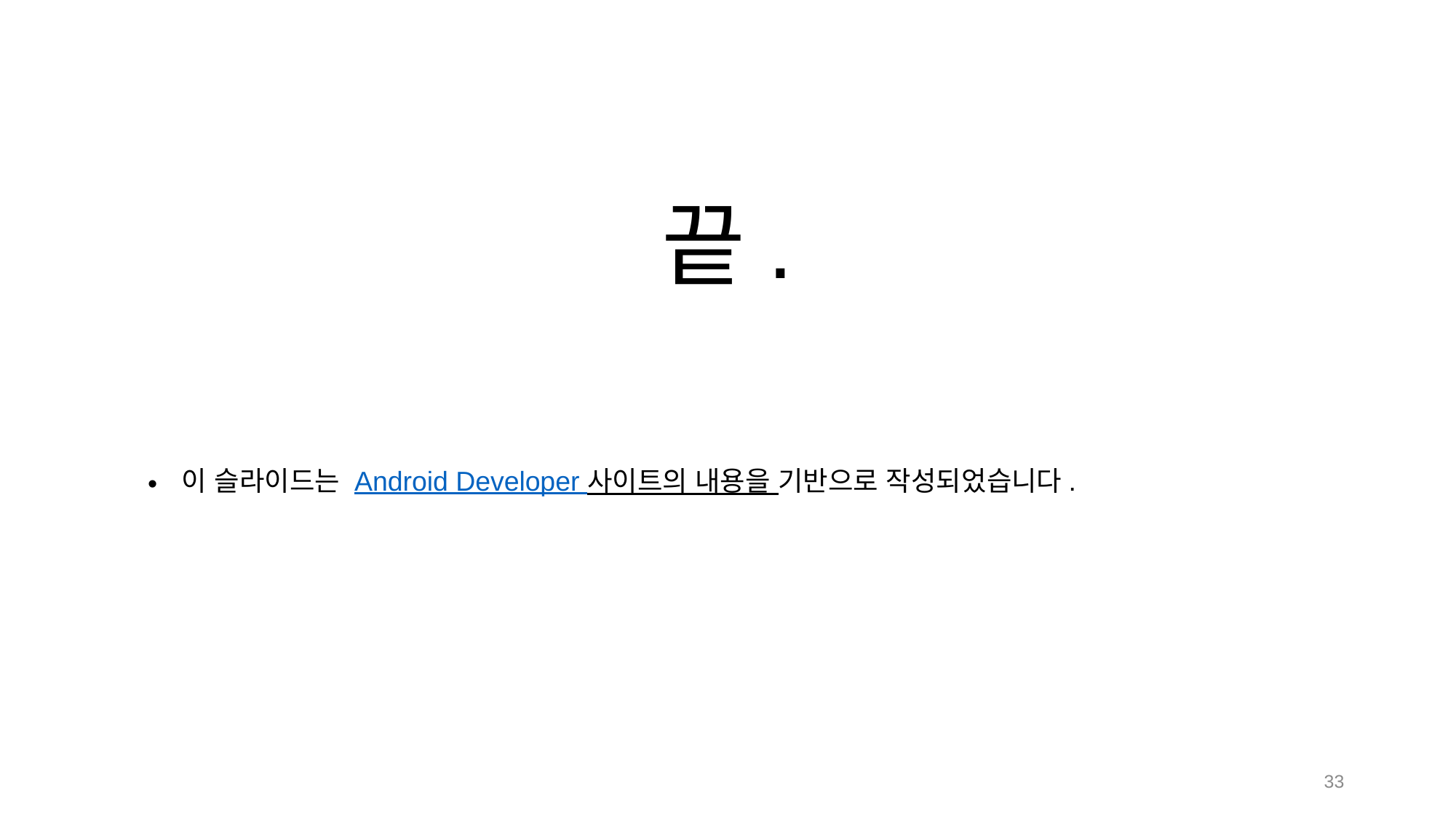

# 끝.
이 슬라이드는 Android Developer 사이트의 내용을 기반으로 작성되었습니다.
33